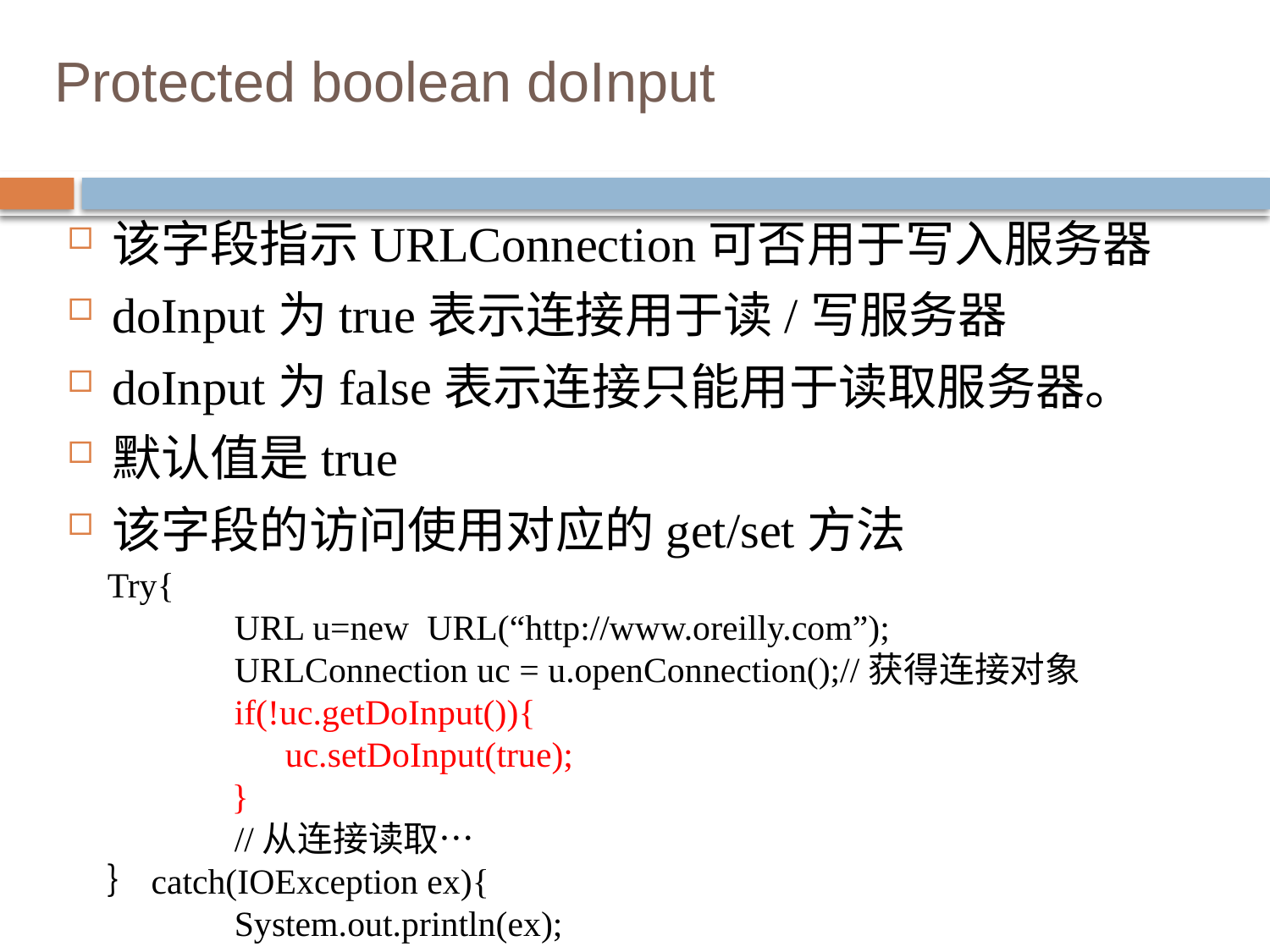

# Protected boolean doInput
该字段指示URLConnection可否用于写入服务器
doInput为true表示连接用于读/写服务器
doInput为false表示连接只能用于读取服务器。
默认值是true
该字段的访问使用对应的get/set方法

Try{
	URL u=new  URL(“http://www.oreilly.com”);
	URLConnection uc = u.openConnection();//获得连接对象
	if(!uc.getDoInput()){
                    uc.setDoInput(true);
              }
	//从连接读取…
｝catch(IOException ex){
	System.out.println(ex);
}